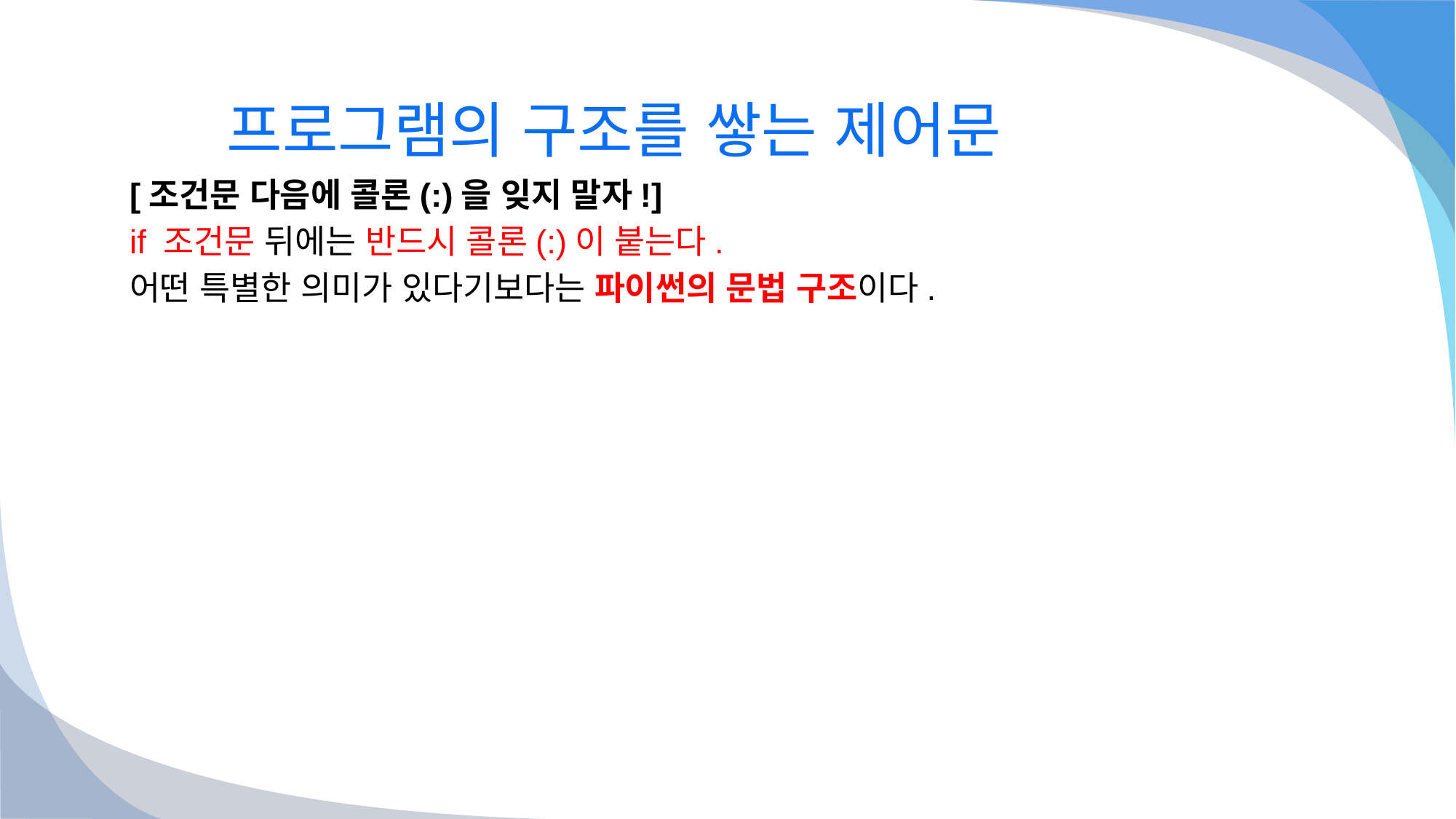

# 프로그램의 구조를 쌓는 제어문
[조건문 다음에 콜론(:)을 잊지 말자!]
if 조건문 뒤에는 반드시 콜론(:)이 붙는다.
어떤 특별한 의미가 있다기보다는 파이썬의 문법 구조이다.